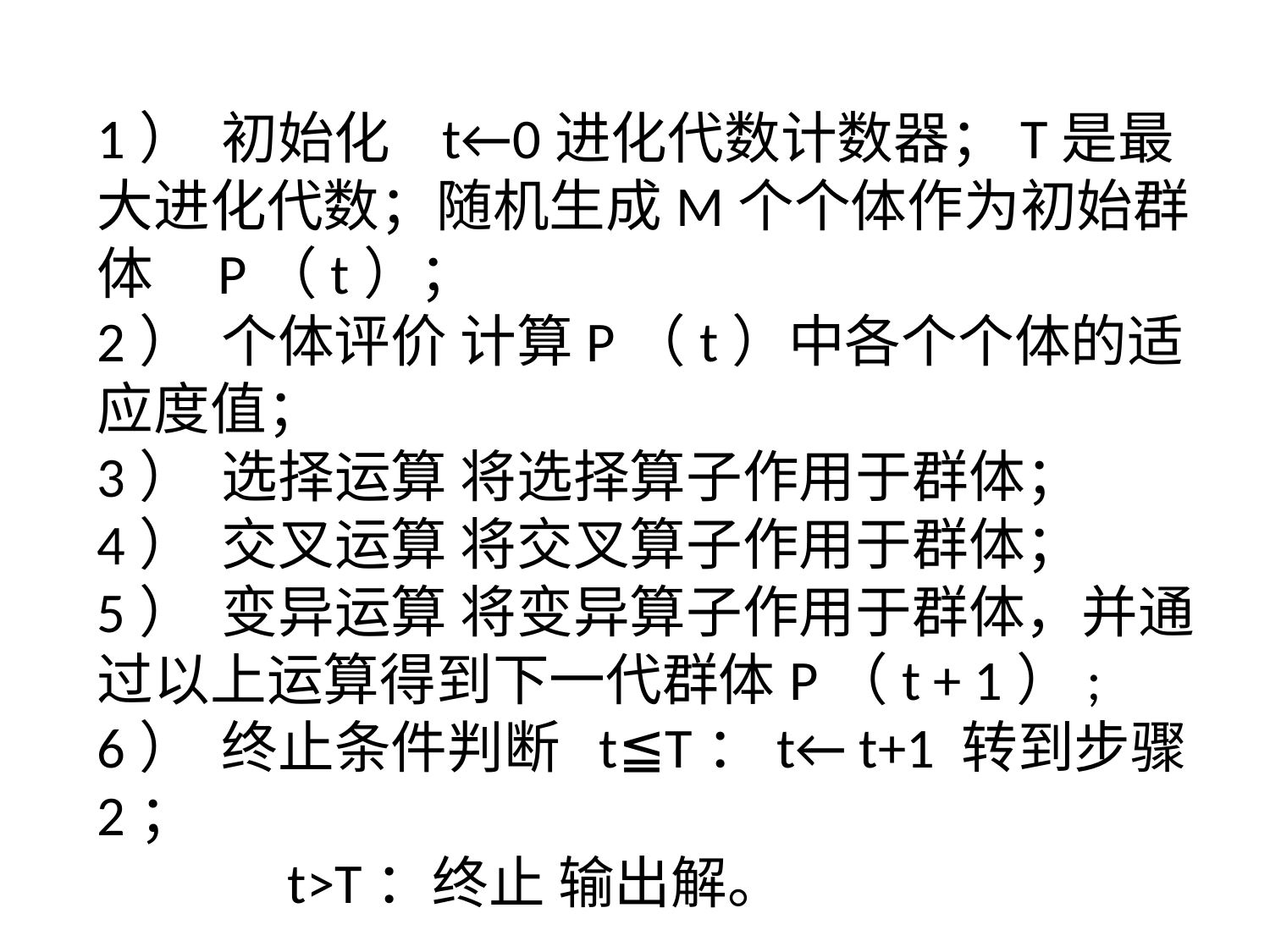

1）  初始化   t←0进化代数计数器；T是最大进化代数；随机生成M个个体作为初始群体    P（t）；
2）  个体评价 计算P（t）中各个个体的适应度值；
3）  选择运算 将选择算子作用于群体；
4）  交叉运算 将交叉算子作用于群体；
5）  变异运算 将变异算子作用于群体，并通过以上运算得到下一代群体P（t + 1）;
6）  终止条件判断  t≦T：t← t+1 转到步骤2；
               t>T：终止 输出解。